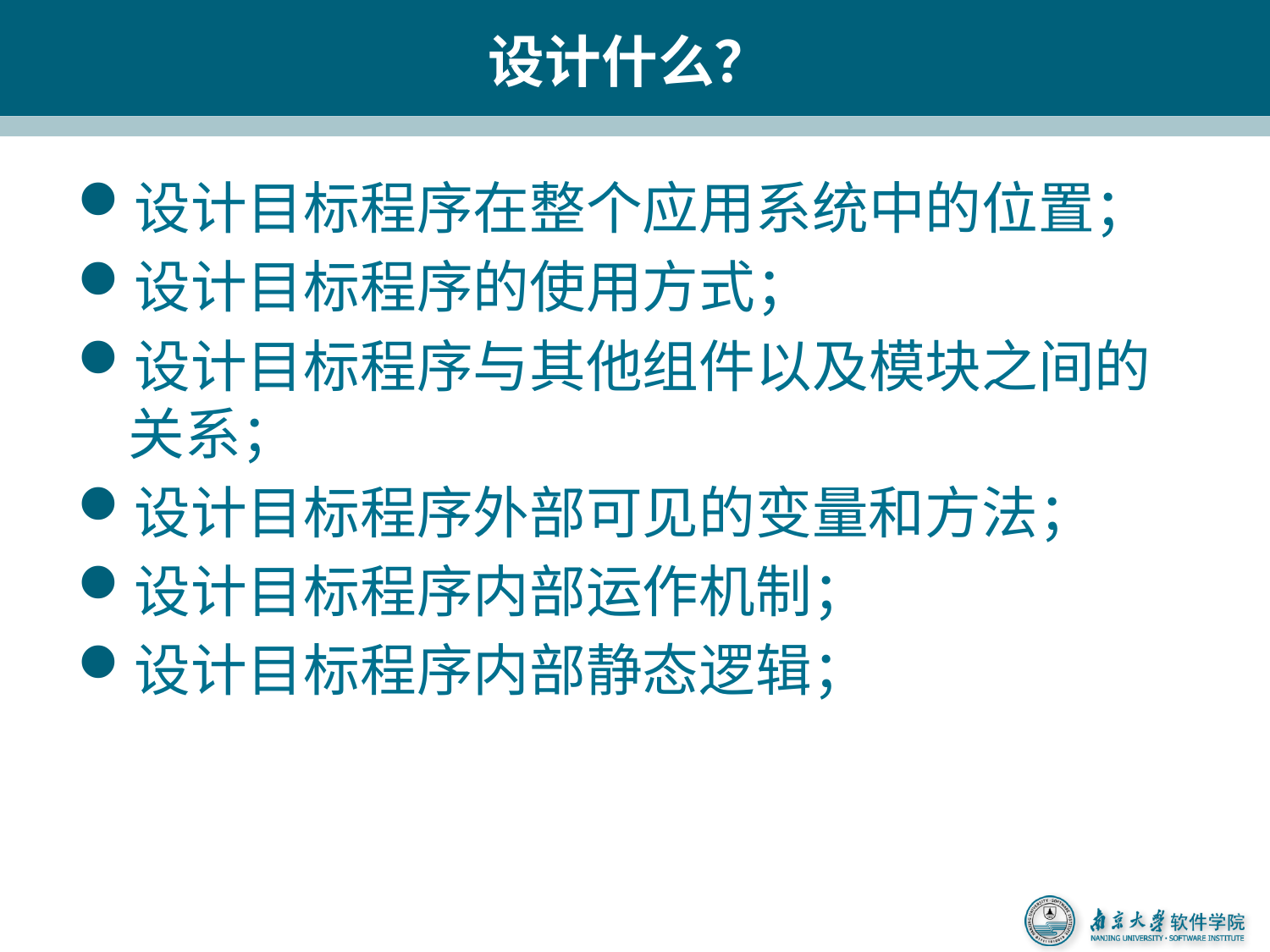

# 设计什么？
设计目标程序在整个应用系统中的位置；
设计目标程序的使用方式；
设计目标程序与其他组件以及模块之间的关系；
设计目标程序外部可见的变量和方法；
设计目标程序内部运作机制；
设计目标程序内部静态逻辑；